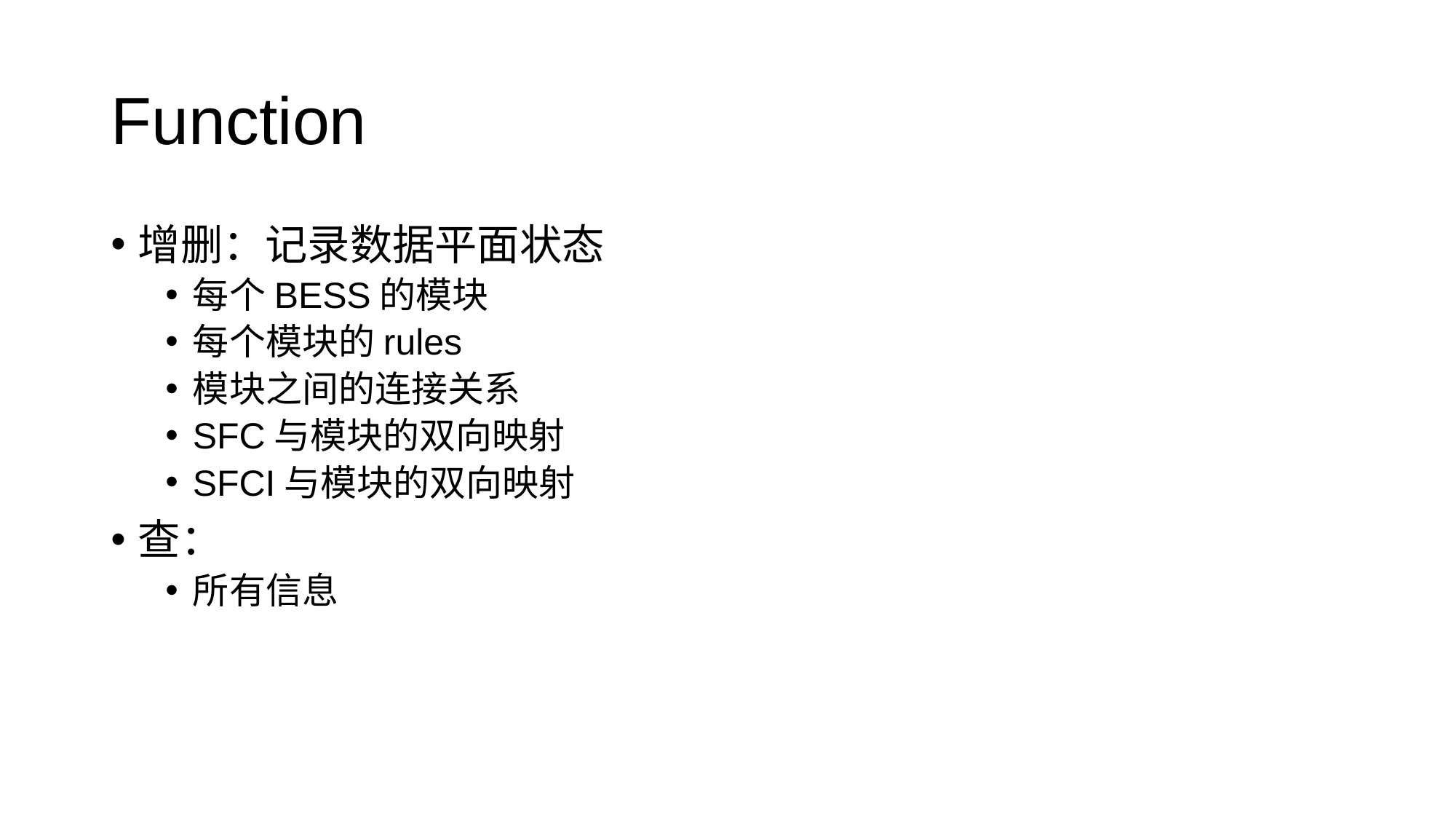

# Function
增删：记录数据平面状态
每个BESS的模块
每个模块的rules
模块之间的连接关系
SFC与模块的双向映射
SFCI与模块的双向映射
查：
所有信息